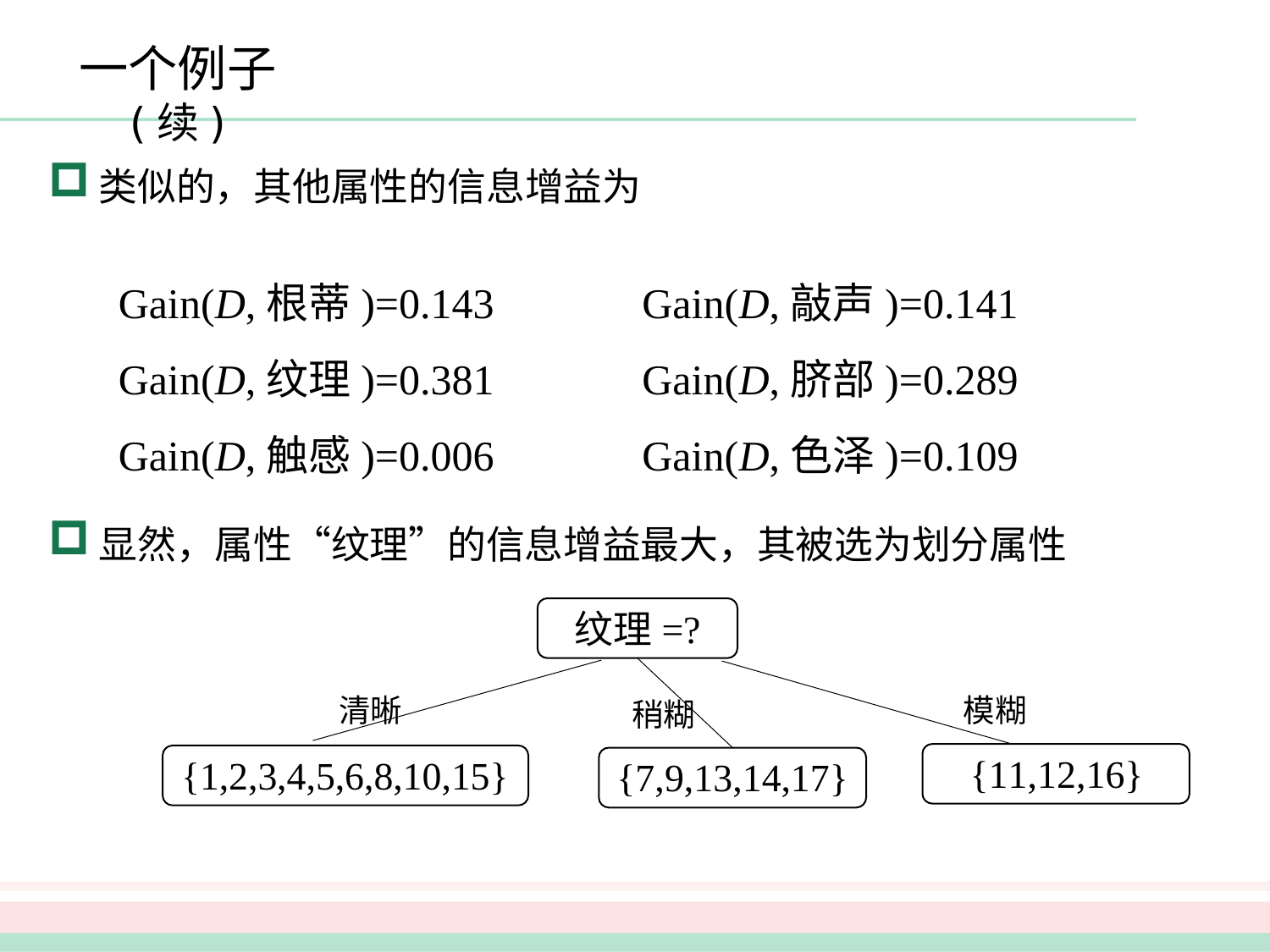

# 一个例子 (续)
类似的，其他属性的信息增益为
Gain(D,根蒂)=0.143              Gain(D,敲声)=0.141
Gain(D,纹理)=0.381              Gain(D,脐部)=0.289
Gain(D,触感)=0.006              Gain(D,色泽)=0.109
显然，属性“纹理”的信息增益最大，其被选为划分属性
纹理=?

模糊
{11,12,16}
稍糊
{7,9,13,14,17}
清晰

{1,2,3,4,5,6,8,10,15}